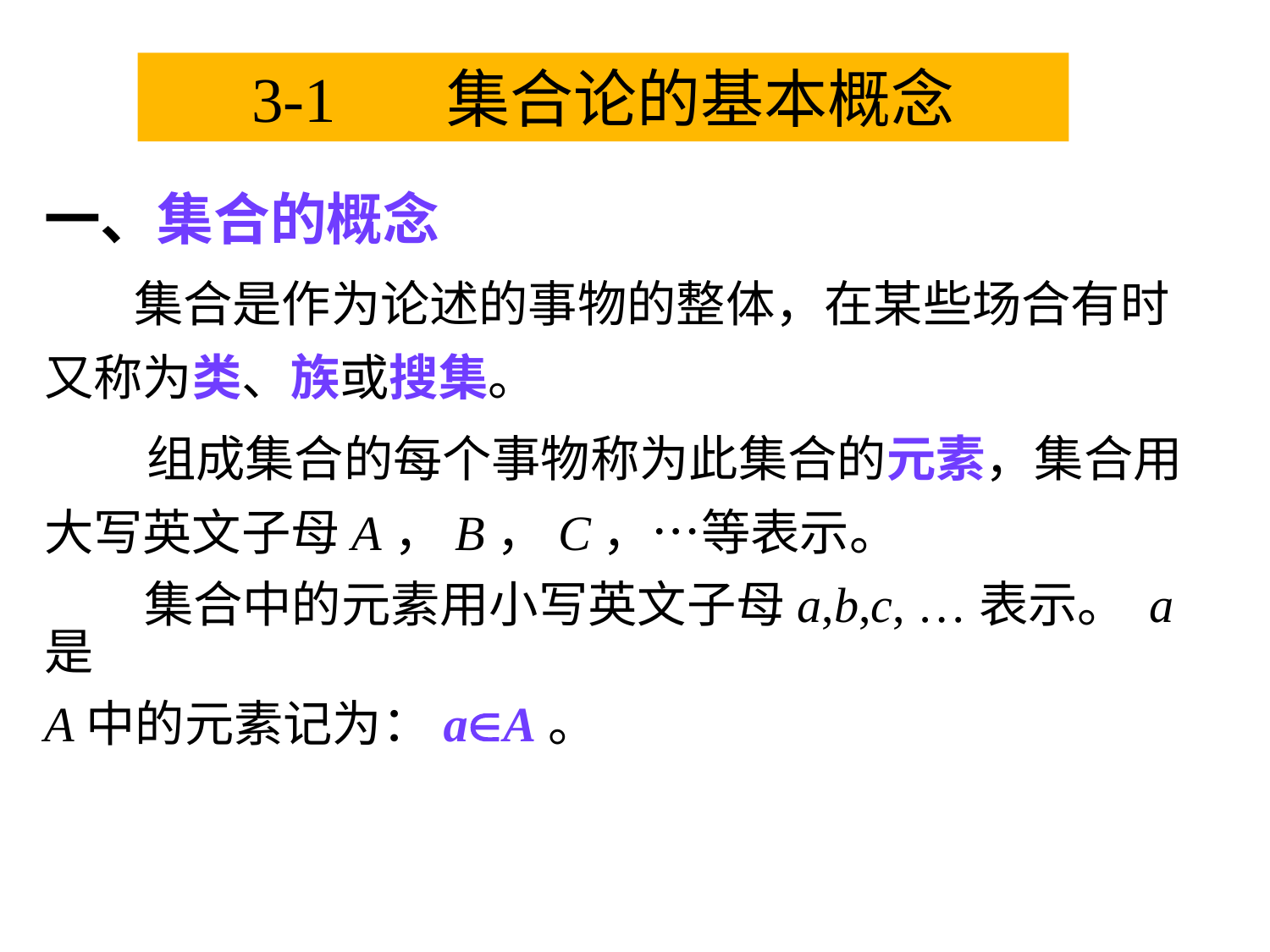

3-1      集合论的基本概念
一、集合的概念
      集合是作为论述的事物的整体，在某些场合有时
又称为类、族或搜集。
       组成集合的每个事物称为此集合的元素，集合用
大写英文子母A，B，C，…等表示。
        集合中的元素用小写英文子母a,b,c, …表示。 a是
A中的元素记为：a∈A。